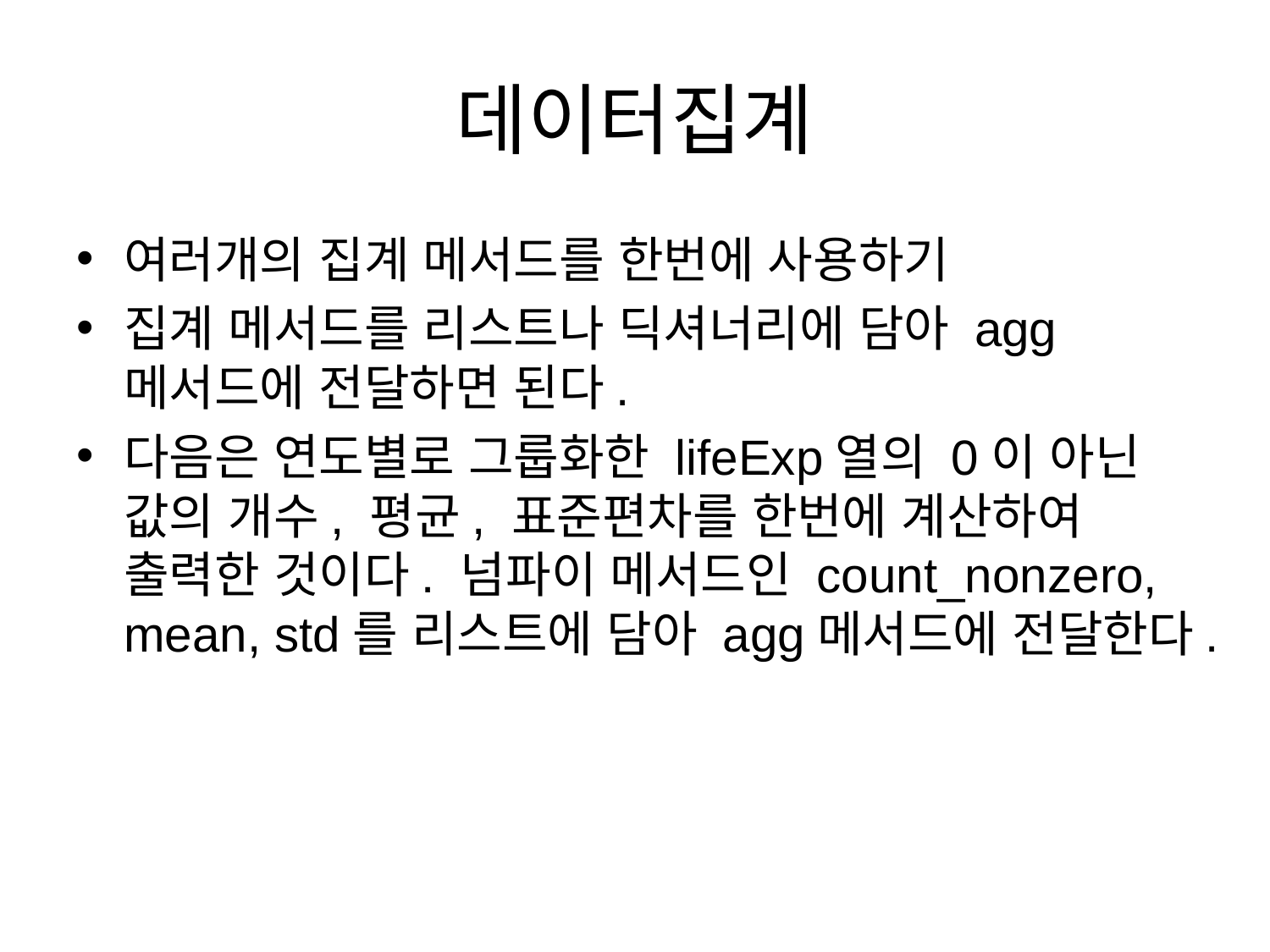

# 데이터집계
여러개의 집계 메서드를 한번에 사용하기
집계 메서드를 리스트나 딕셔너리에 담아 agg메서드에 전달하면 된다.
다음은 연도별로 그룹화한 lifeExp열의 0이 아닌 값의 개수, 평균, 표준편차를 한번에 계산하여 출력한 것이다. 넘파이 메서드인 count_nonzero, mean, std를 리스트에 담아 agg메서드에 전달한다.